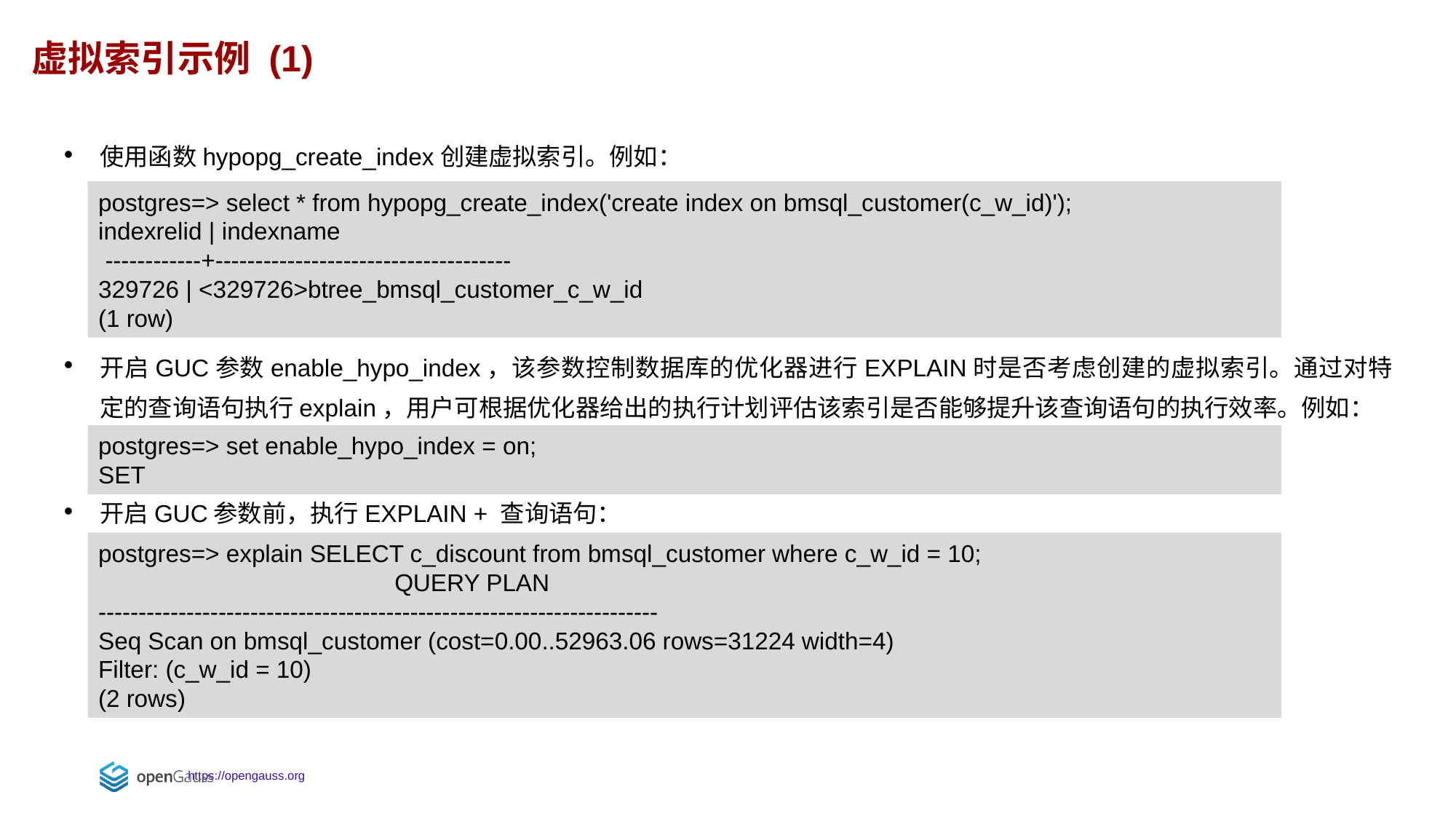

虚拟索引示例 (1)
使用函数hypopg_create_index创建虚拟索引。例如：

开启GUC参数enable_hypo_index，该参数控制数据库的优化器进行EXPLAIN时是否考虑创建的虚拟索引。通过对特定的查询语句执行explain，用户可根据优化器给出的执行计划评估该索引是否能够提升该查询语句的执行效率。例如：

开启GUC参数前，执行EXPLAIN + 查询语句：
postgres=> select * from hypopg_create_index('create index on bmsql_customer(c_w_id)');
indexrelid | indexname
 ------------+-------------------------------------
329726 | <329726>btree_bmsql_customer_c_w_id
(1 row)
postgres=> set enable_hypo_index = on;
SET
postgres=> explain SELECT c_discount from bmsql_customer where c_w_id = 10;
                                            QUERY PLAN
----------------------------------------------------------------------
Seq Scan on bmsql_customer (cost=0.00..52963.06 rows=31224 width=4)
Filter: (c_w_id = 10)
(2 rows)